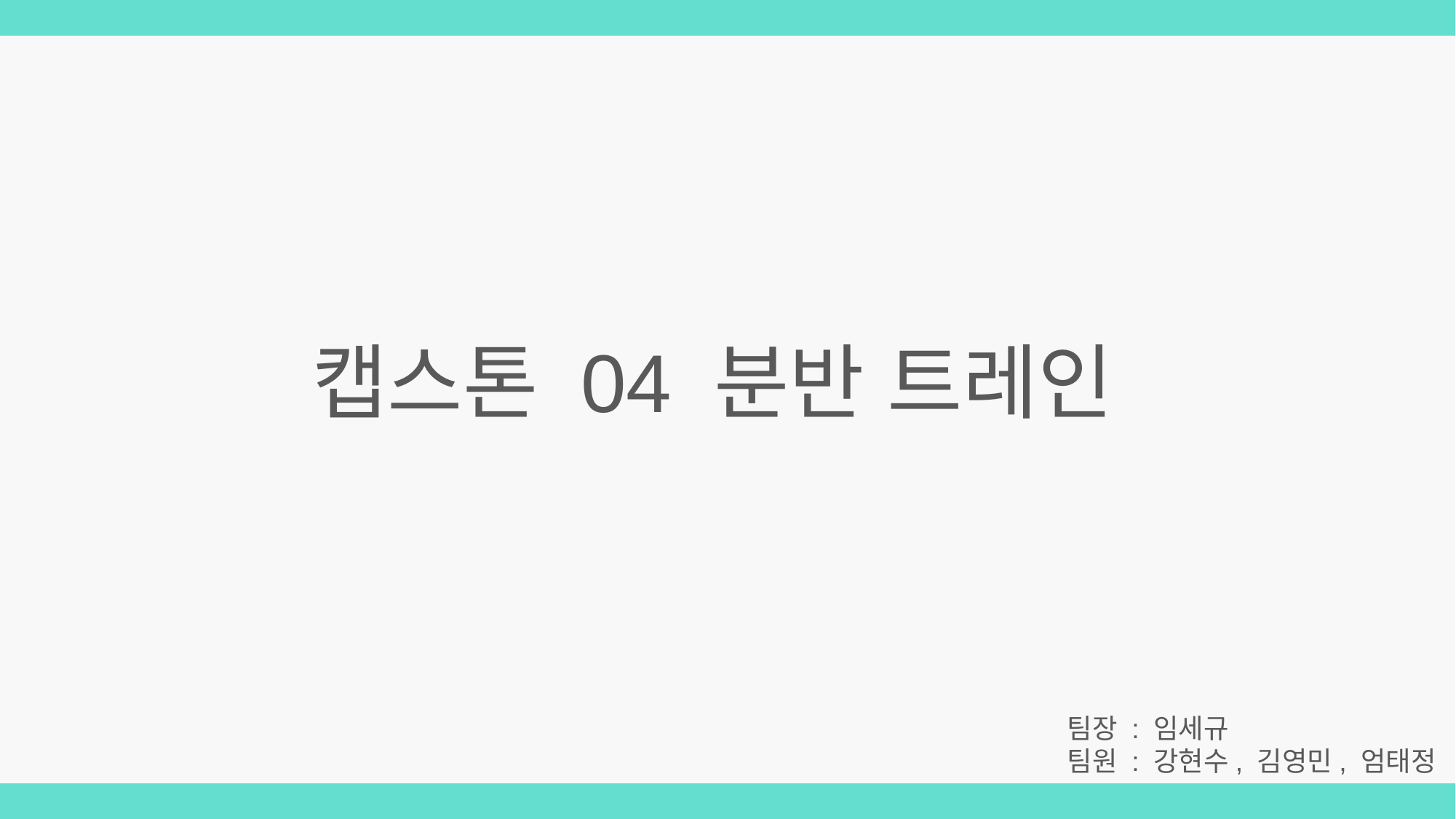

캡스톤 04 분반 트레인
팀장 : 임세규
팀원 : 강현수, 김영민, 엄태정